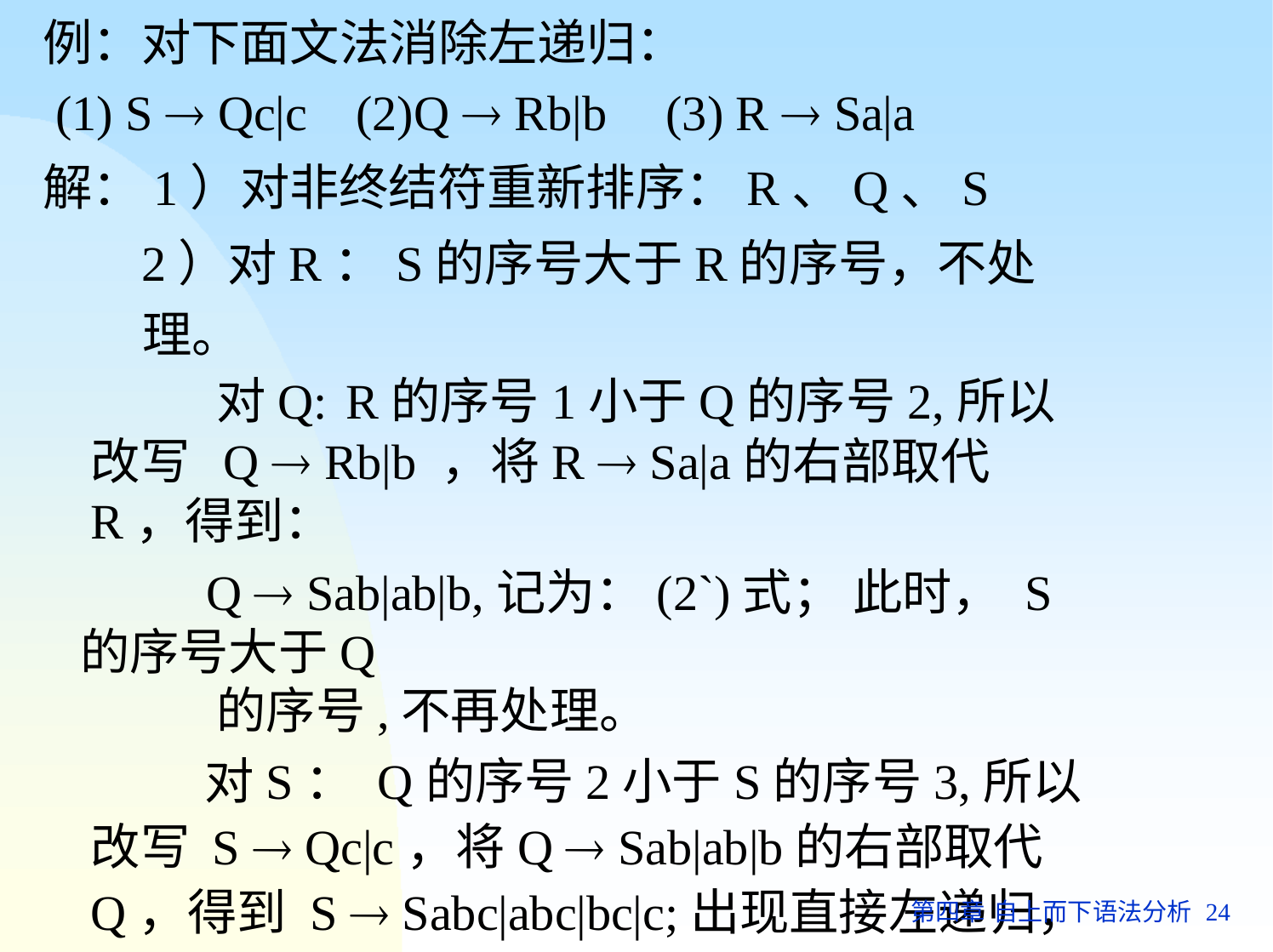

例：对下面文法消除左递归：
(1) S → Qc|c	(2)Q → Rb|b	(3) R → Sa|a
解：1）对非终结符重新排序：R、Q、S
        2）对R：S的序号大于R的序号，不处理。
对Q:	R的序号1小于Q的序号2,所以改写  Q → Rb|b ，将R → Sa|a的右部取代R，得到：
Q → Sab|ab|b,记为：(2`)式； 此时， S的序号大于Q
的序号,不再处理。
对S： Q的序号2小于S的序号3,所以改写 S → Qc|c，将Q → Sab|ab|b的右部取代Q，得到 S → Sabc|abc|bc|c;出现直接左递归，变换为：
S → (abc|bc|c)S`  S` → abcS`| ε
第四章 自上而下语法分析 24